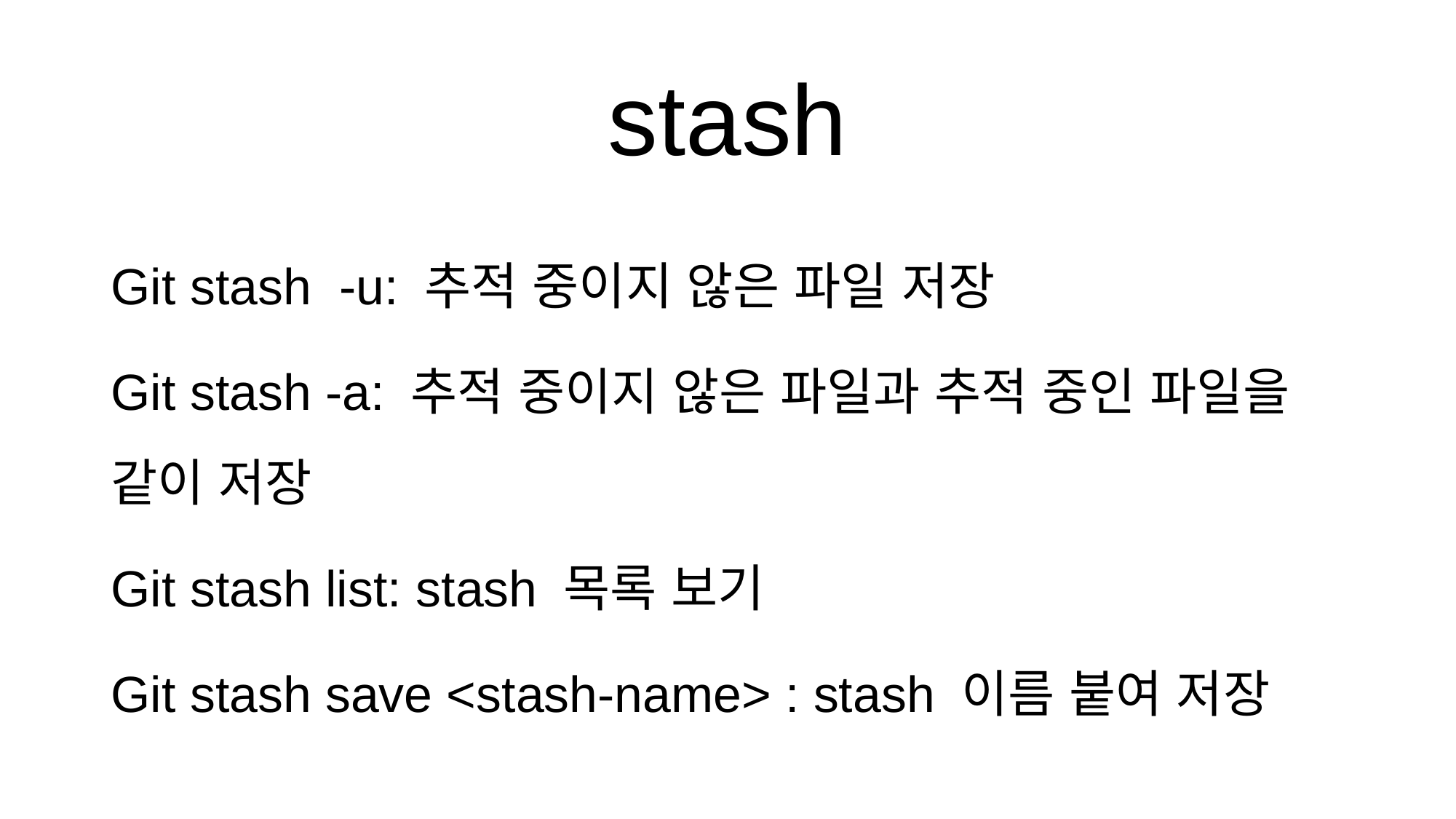

# stash
Git stash  -u: 추적 중이지 않은 파일 저장
Git stash -a: 추적 중이지 않은 파일과 추적 중인 파일을 같이 저장
Git stash list: stash 목록 보기
Git stash save <stash-name> : stash 이름 붙여 저장